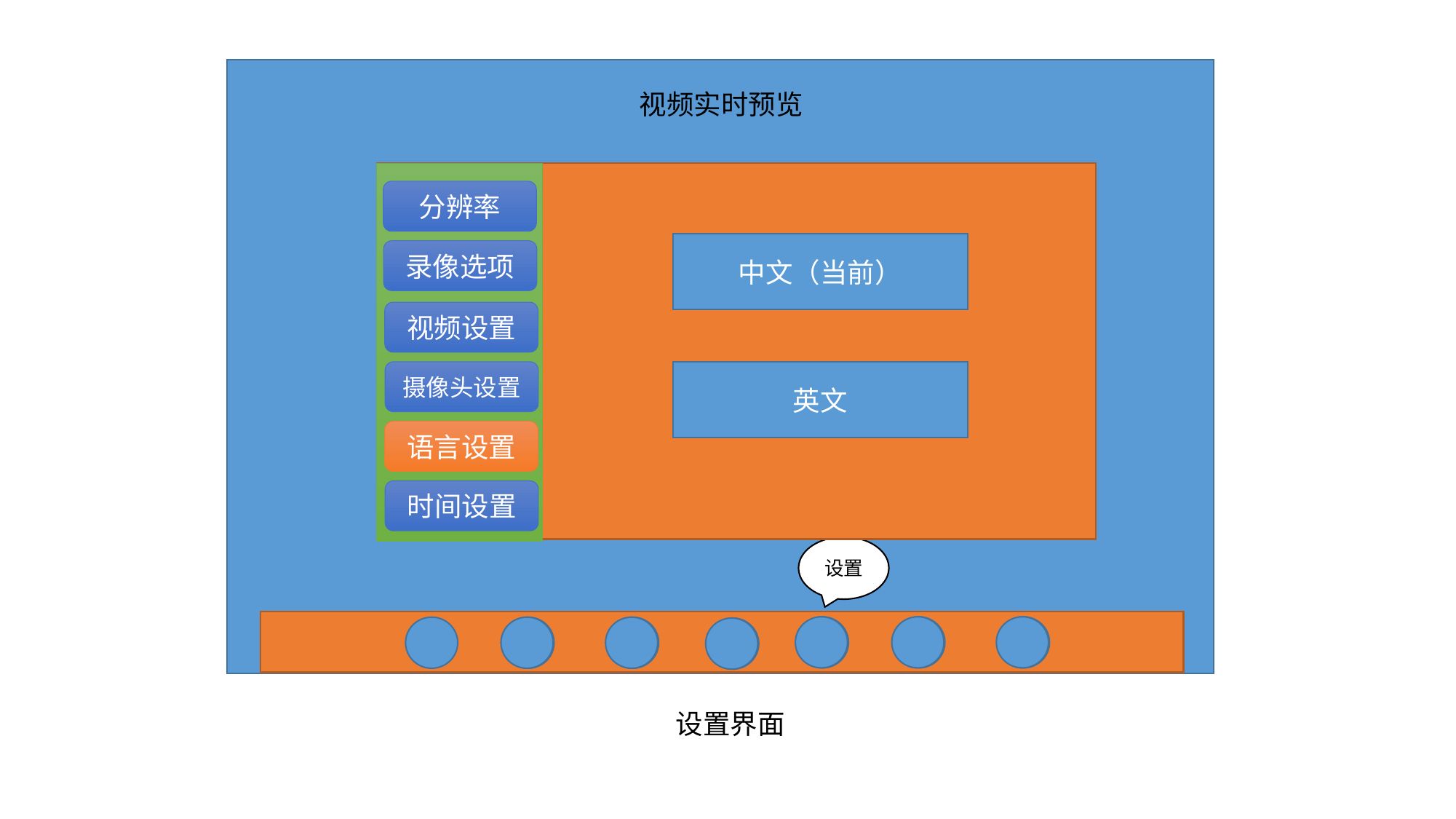

视频实时预览

分辨率
中文（当前）
录像选项
视频设置
摄像头设置
英文
语言设置
时间设置
设置

设置界面